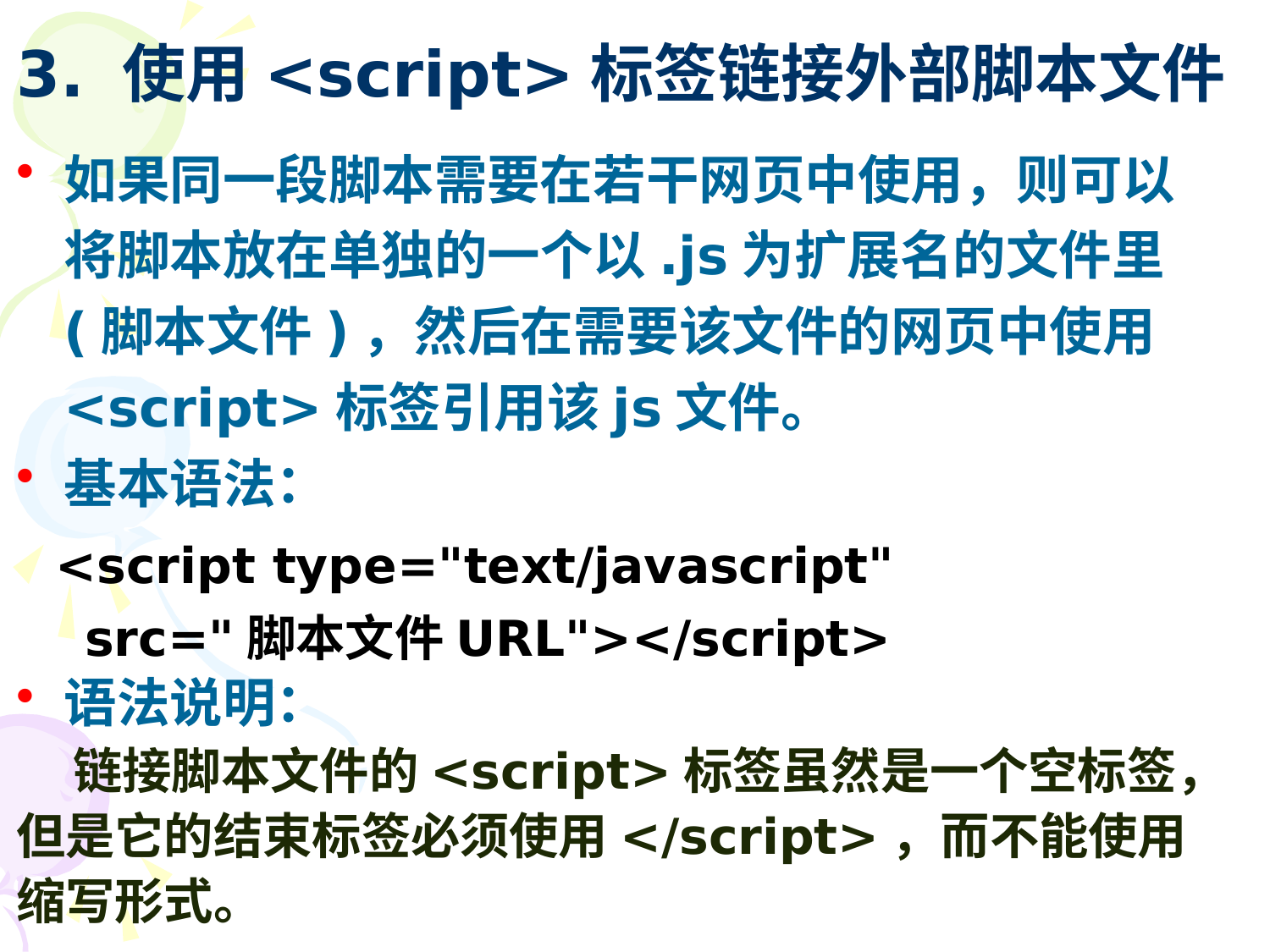

# 3. 使用<script>标签链接外部脚本文件
如果同一段脚本需要在若干网页中使用，则可以将脚本放在单独的一个以.js为扩展名的文件里(脚本文件)，然后在需要该文件的网页中使用<script>标签引用该js文件。
基本语法：
  <script type="text/javascript"
    src="脚本文件URL"></script>
语法说明：
    链接脚本文件的<script>标签虽然是一个空标签，但是它的结束标签必须使用</script>，而不能使用缩写形式。